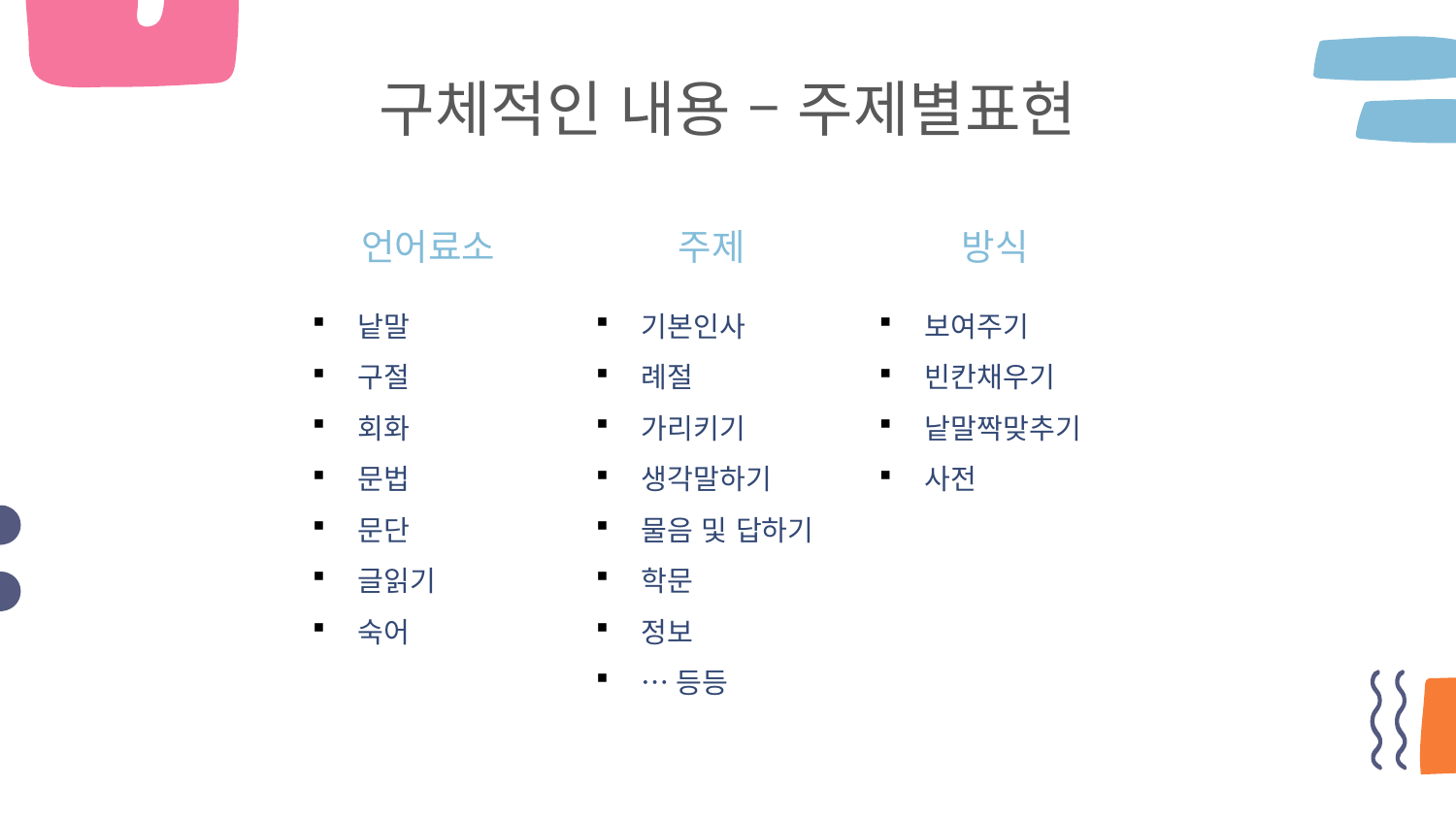

# 구체적인 내용 – 주제별표현
언어료소
주제
방식
낱말
구절
회화
문법
문단
글읽기
숙어
기본인사
례절
가리키기
생각말하기
물음 및 답하기
학문
정보
…등등
보여주기
빈칸채우기
낱말짝맞추기
사전